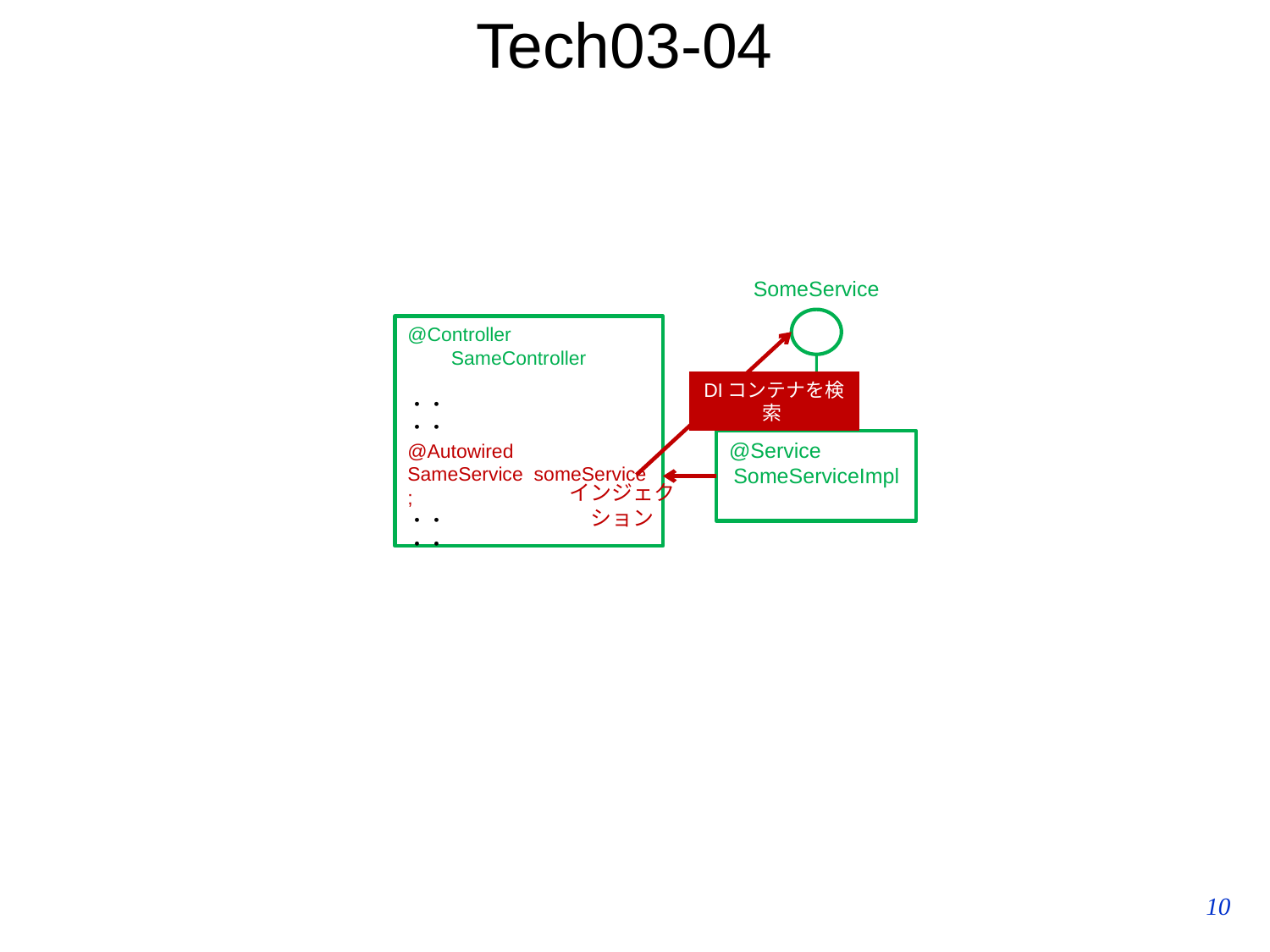

# Tech03-04
SomeService

@Controller
　　SameController

・・
・・
@Autowired
SameService  someService ;
・・
・・
DIコンテナを検索
@Service
SomeServiceImpl
インジェクション
10